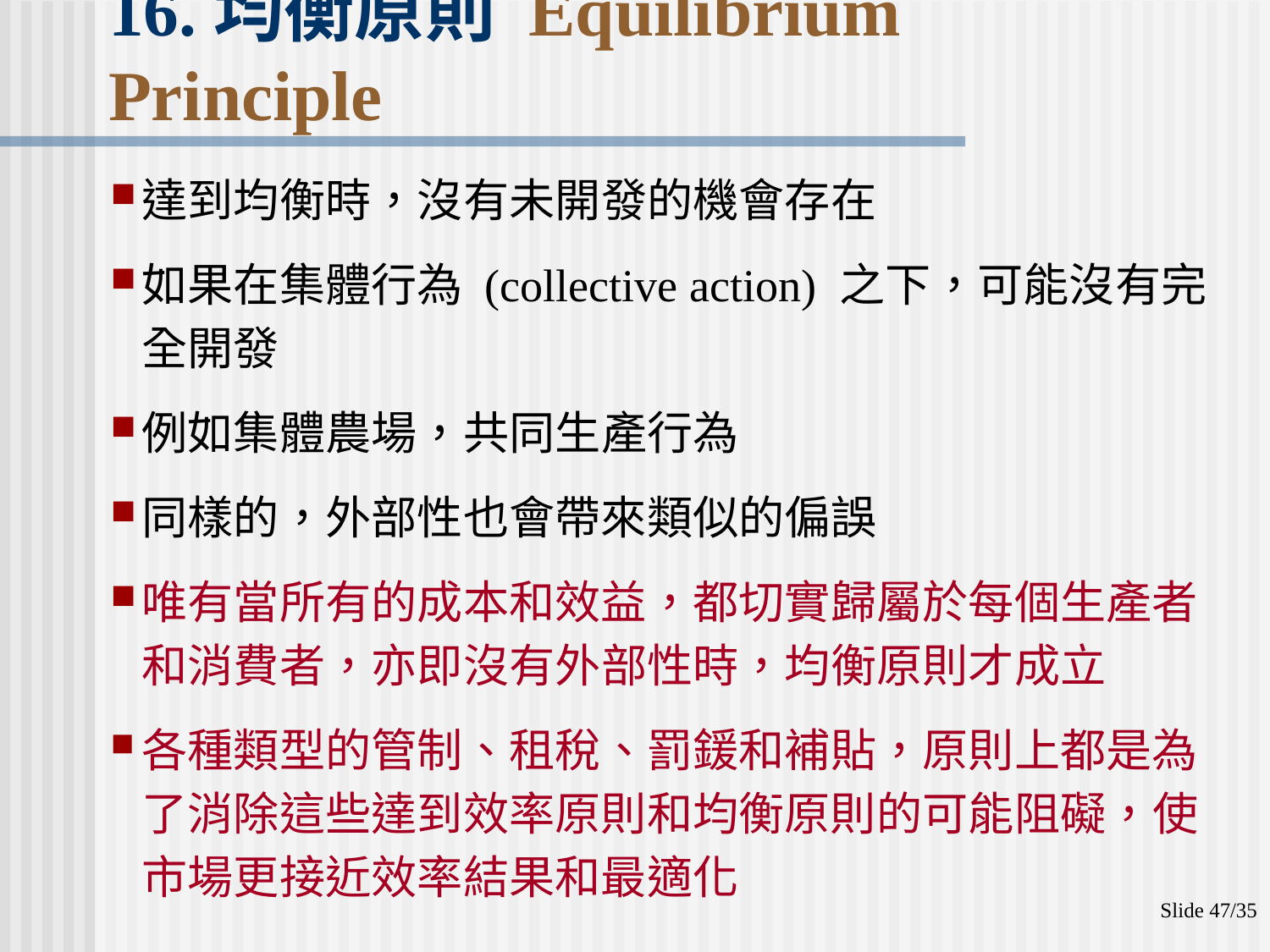

16.均衡原則 Equilibrium Principle
達到均衡時，沒有未開發的機會存在
如果在集體行為 (collective action) 之下，可能沒有完全開發
例如集體農場，共同生產行為
同樣的，外部性也會帶來類似的偏誤
唯有當所有的成本和效益，都切實歸屬於每個生產者和消費者，亦即沒有外部性時，均衡原則才成立
各種類型的管制、租稅、罰鍰和補貼，原則上都是為了消除這些達到效率原則和均衡原則的可能阻礙，使市場更接近效率結果和最適化
Slide 47/35